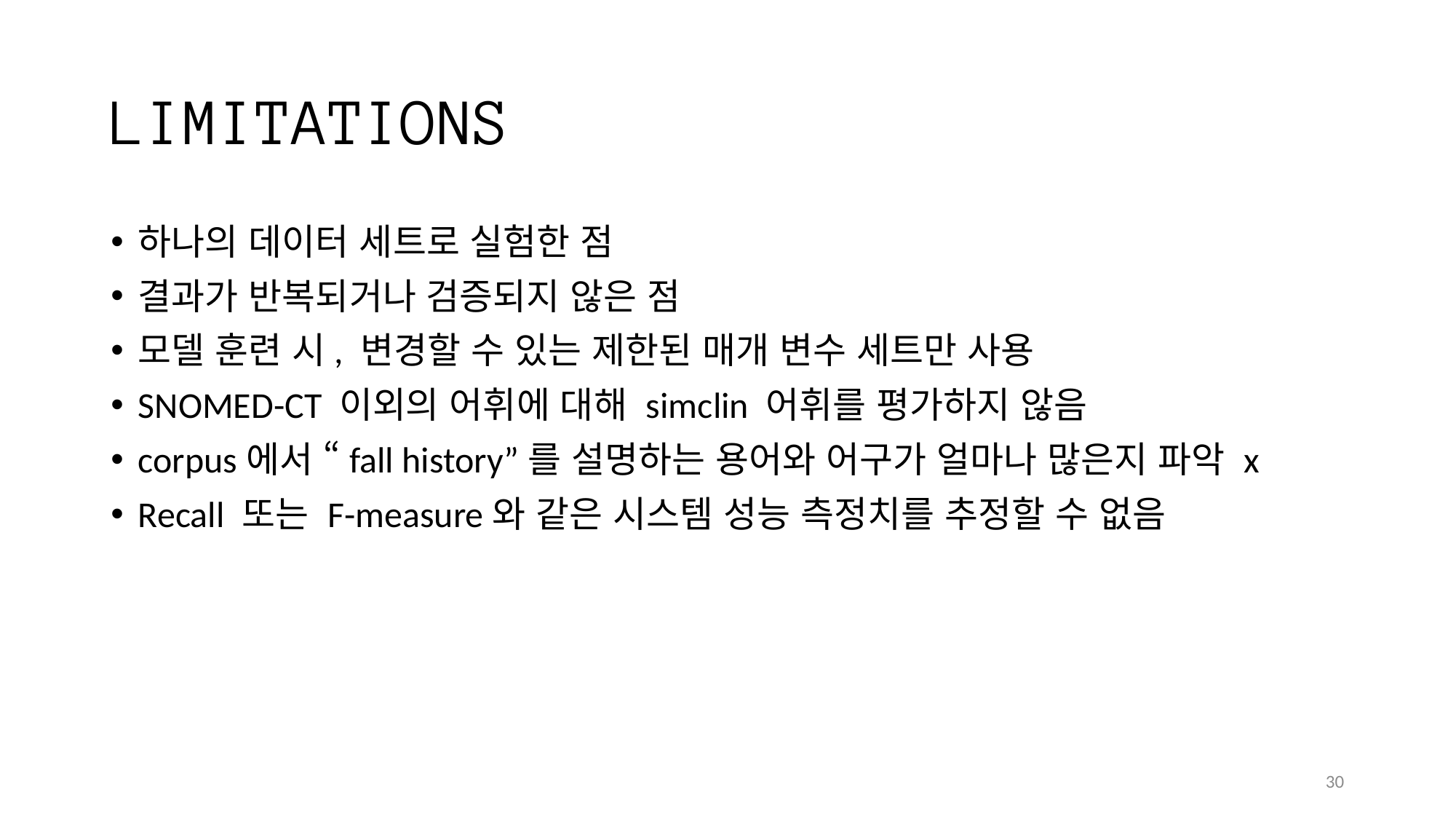

# LIMITATIONS
하나의 데이터 세트로 실험한 점
결과가 반복되거나 검증되지 않은 점
모델 훈련 시, 변경할 수 있는 제한된 매개 변수 세트만 사용
SNOMED-CT 이외의 어휘에 대해 simclin 어휘를 평가하지 않음
corpus에서 “fall history”를 설명하는 용어와 어구가 얼마나 많은지 파악 x
Recall 또는 F-measure와 같은 시스템 성능 측정치를 추정할 수 없음
30